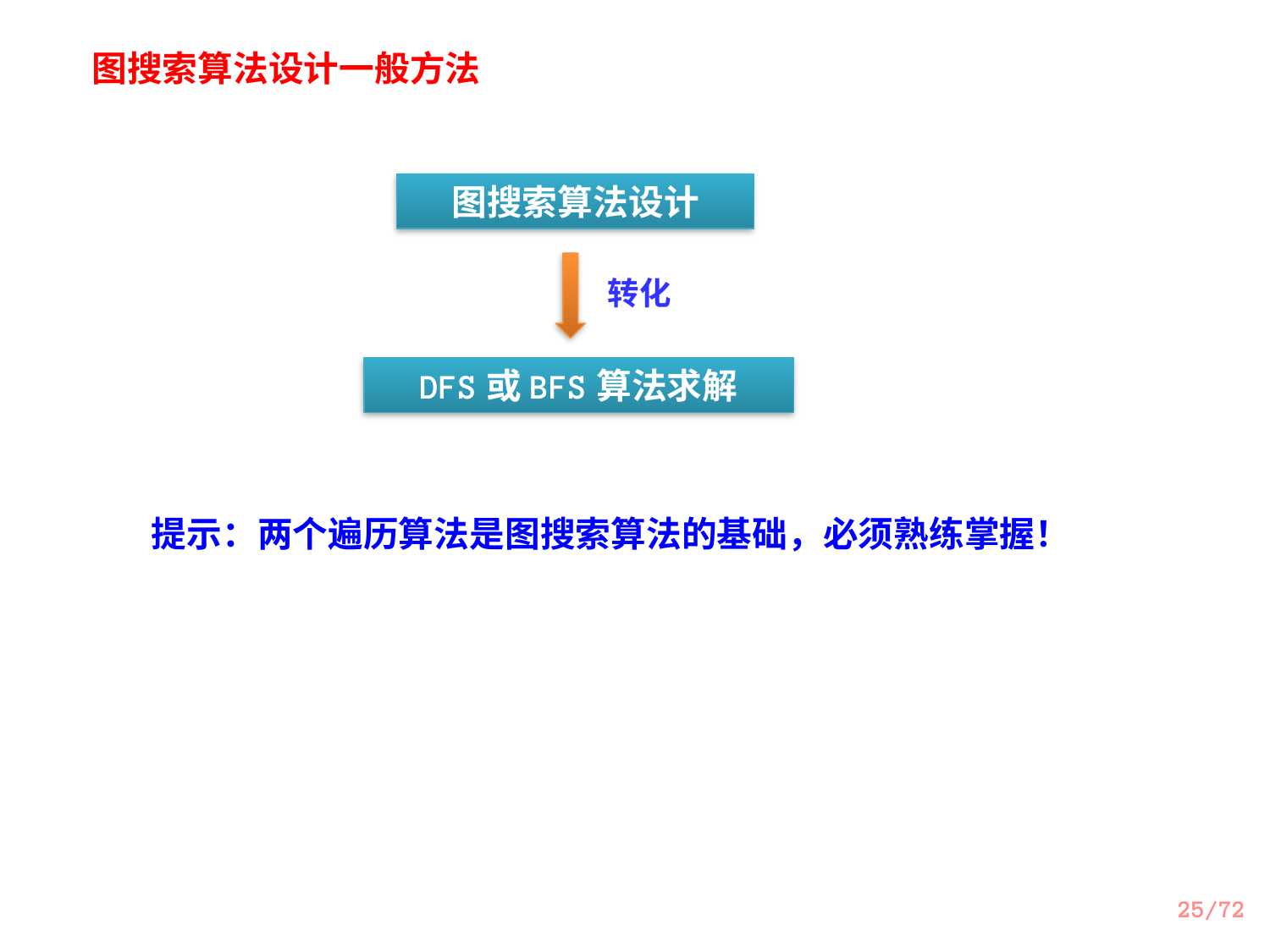

图搜索算法设计一般方法
图搜索算法设计

转化
DFS或BFS算法求解
提示：两个遍历算法是图搜索算法的基础，必须熟练掌握！
25/72